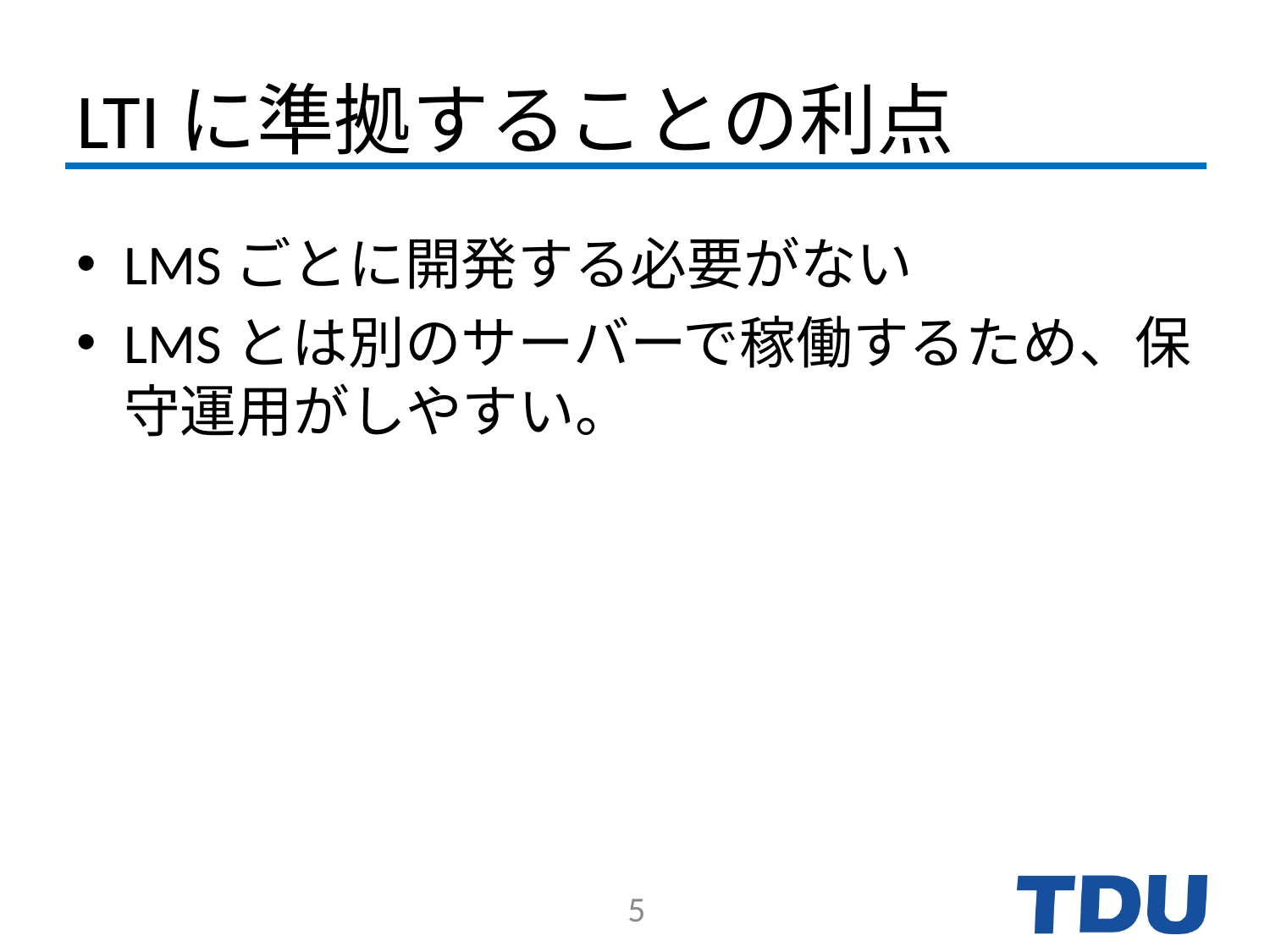

# LTIに準拠することの利点
LMSごとに開発する必要がない
LMSとは別のサーバーで稼働するため、保守運用がしやすい。
5